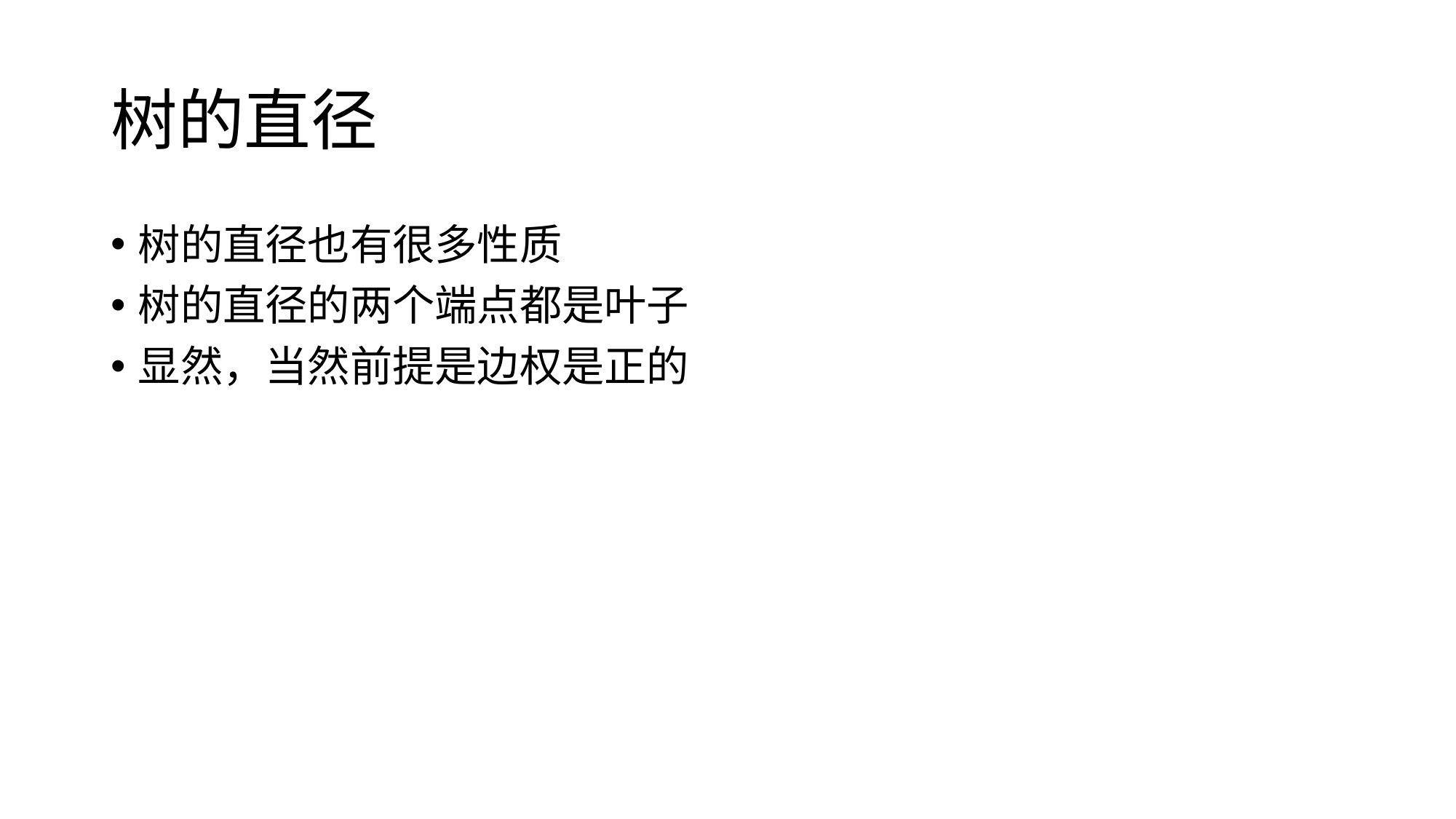

# 树的直径
树的直径也有很多性质
树的直径的两个端点都是叶子
显然，当然前提是边权是正的